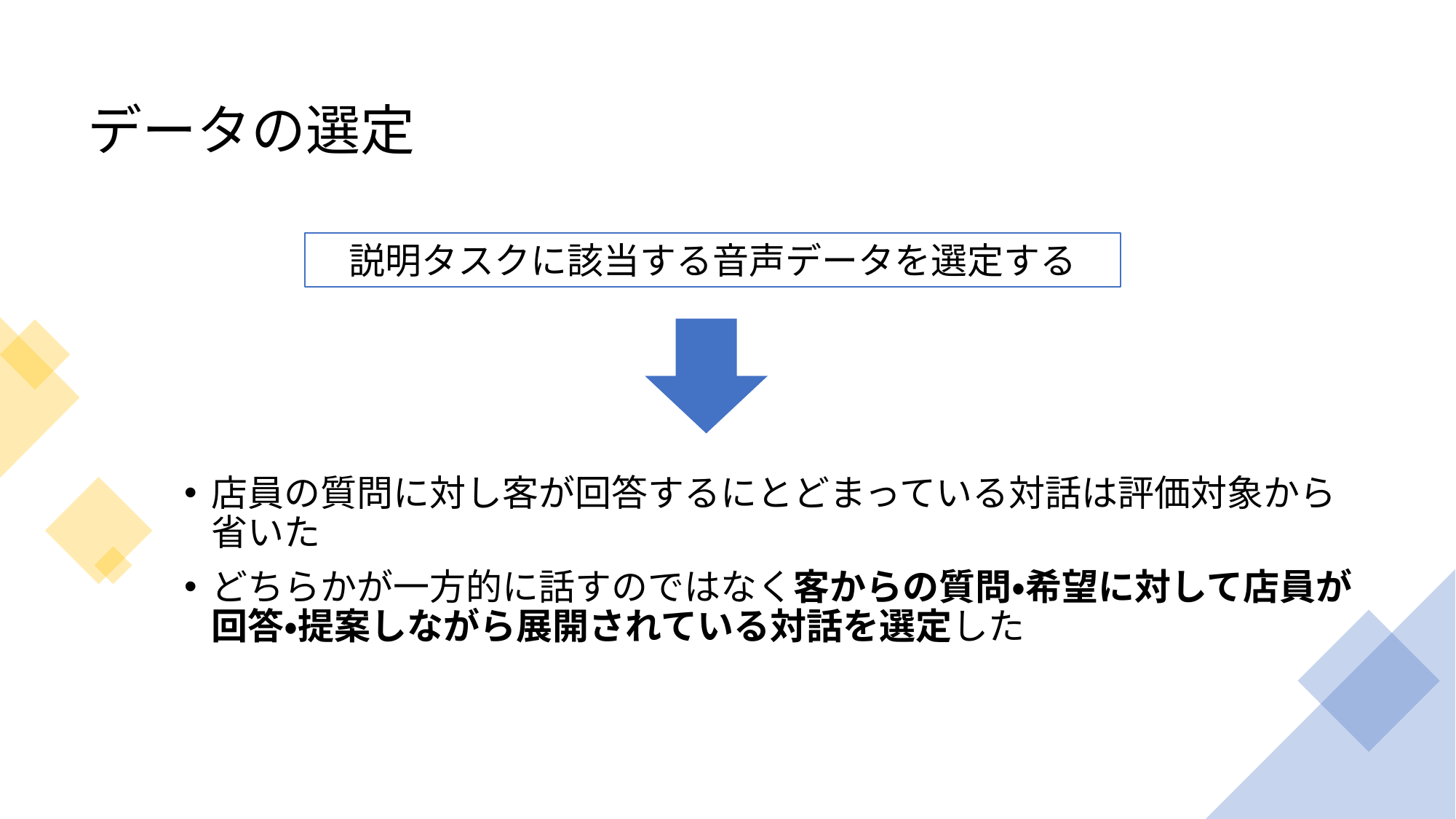

# データの選定
説明タスクに該当する音声データを選定する

店員の質問に対し客が回答するにとどまっている対話は評価対象から省いた
どちらかが一方的に話すのではなく客からの質問・希望に対して店員が回答・提案しながら展開されている対話を選定した